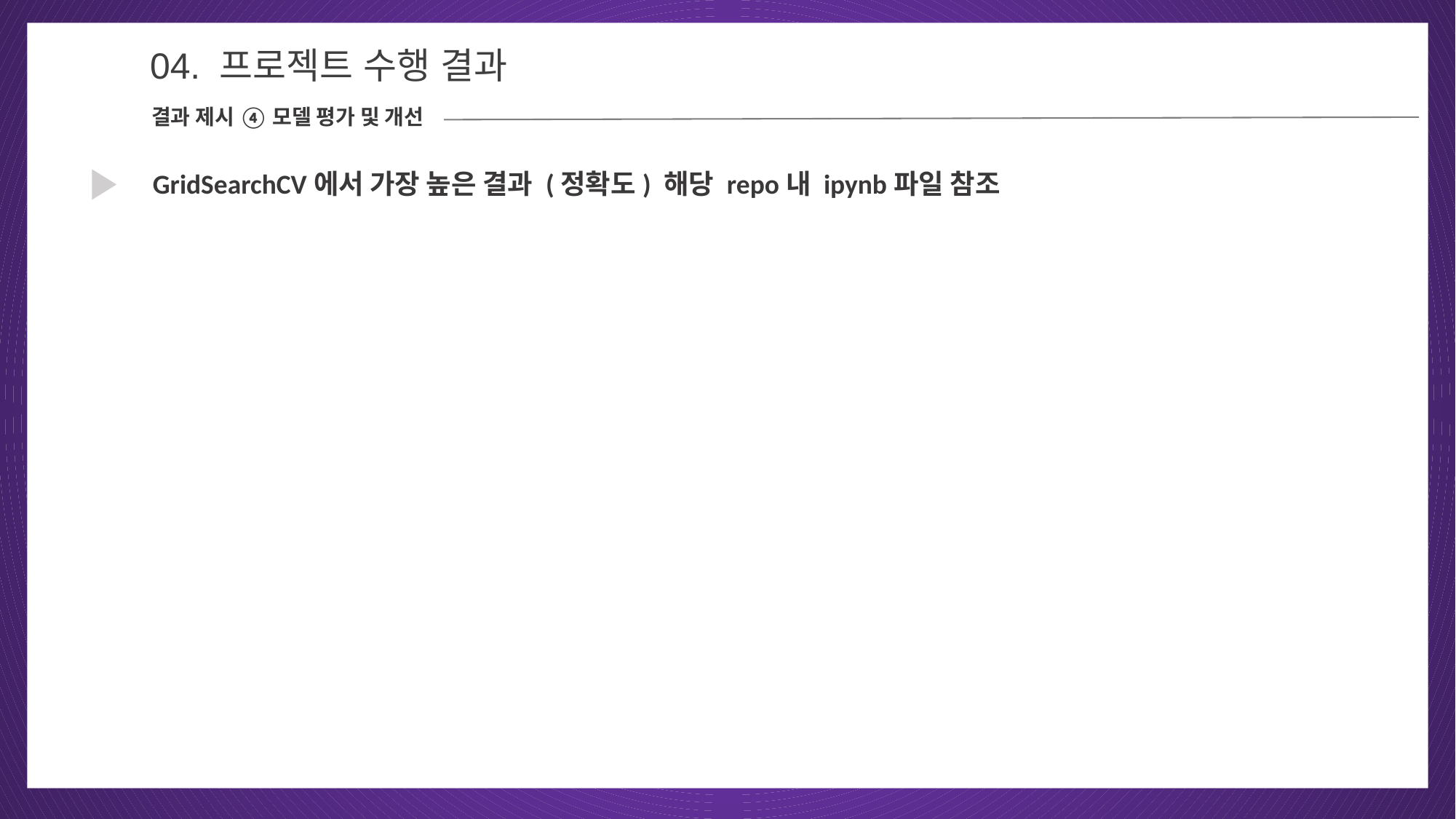

04
04. 프로젝트 수행 결과
결과 제시 ④ 모델 평가 및 개선
▶
GridSearchCV에서 가장 높은 결과 (정확도) 해당 repo내 ipynb파일 참조